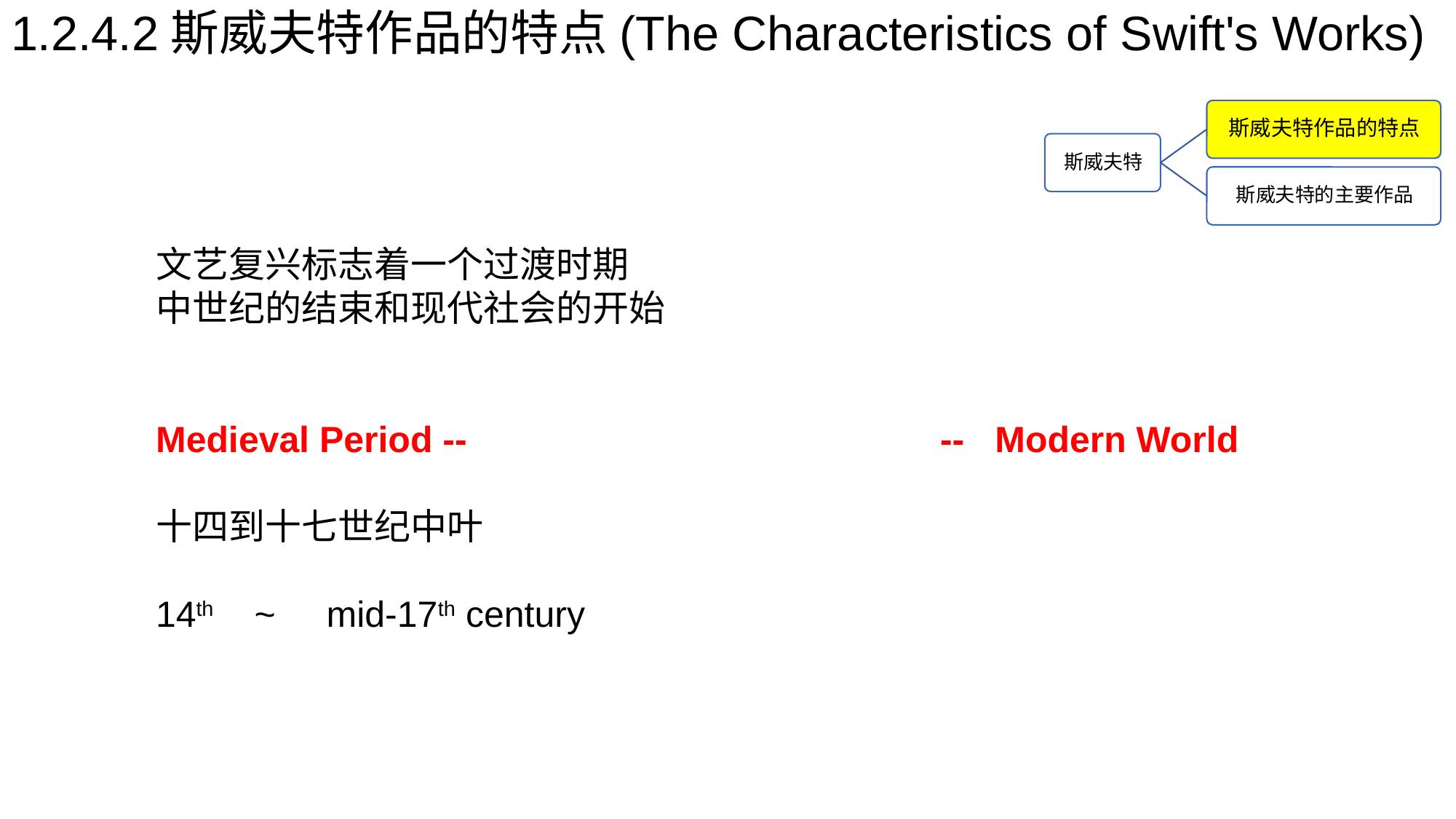

# 1.2.4.2斯威夫特作品的特点(The Characteristics of Swift's Works)
斯威夫特

斯威夫特作品的特点

斯威夫特的主要作品
文艺复兴标志着一个过渡时期
中世纪的结束和现代社会的开始

Medieval Period -- 					  --   Modern World

十四到十七世纪中叶

14th    ~     mid-17th century